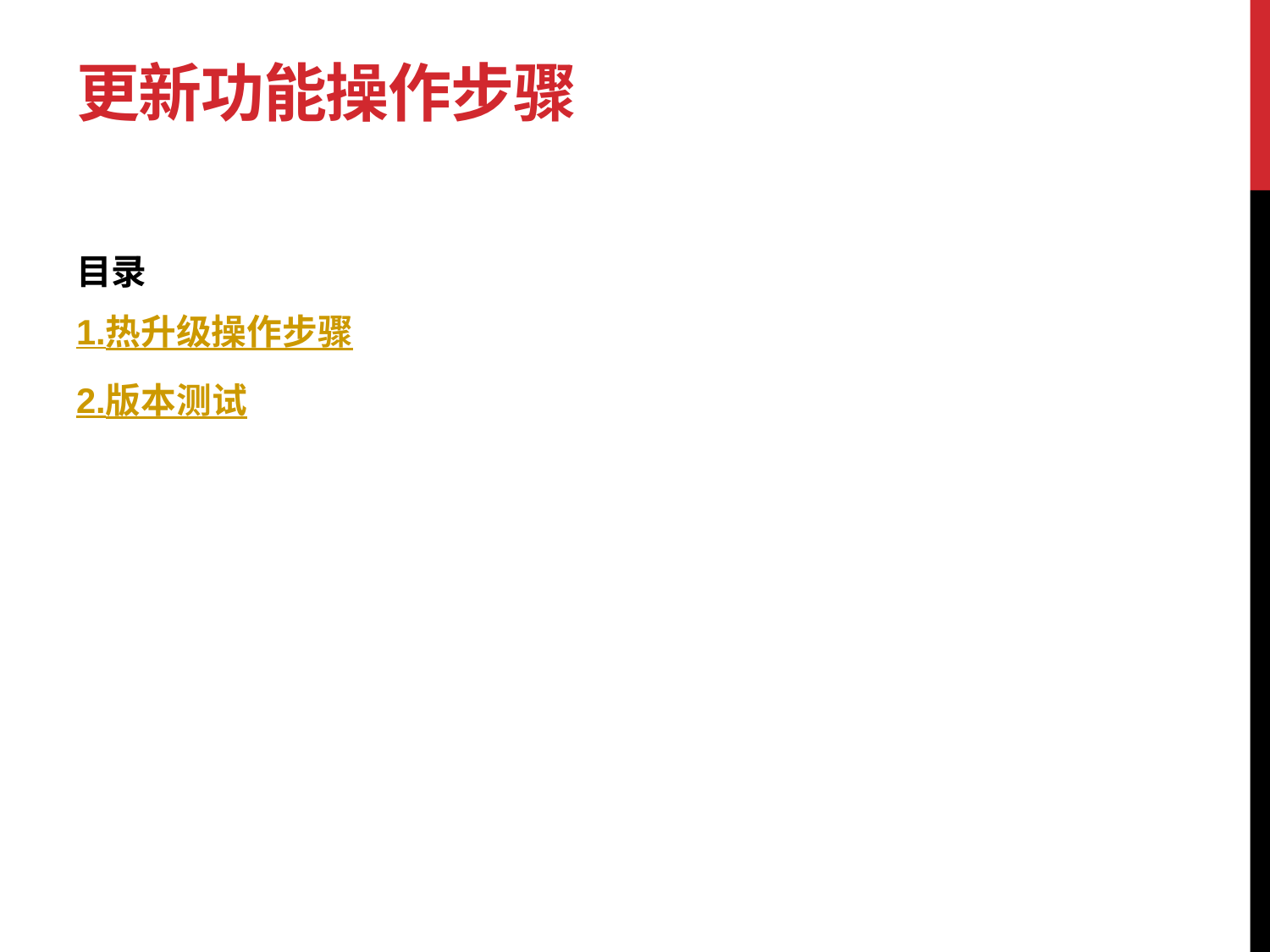

# 更新功能操作步骤
目录
1.	热升级操作步骤
2.	版本测试